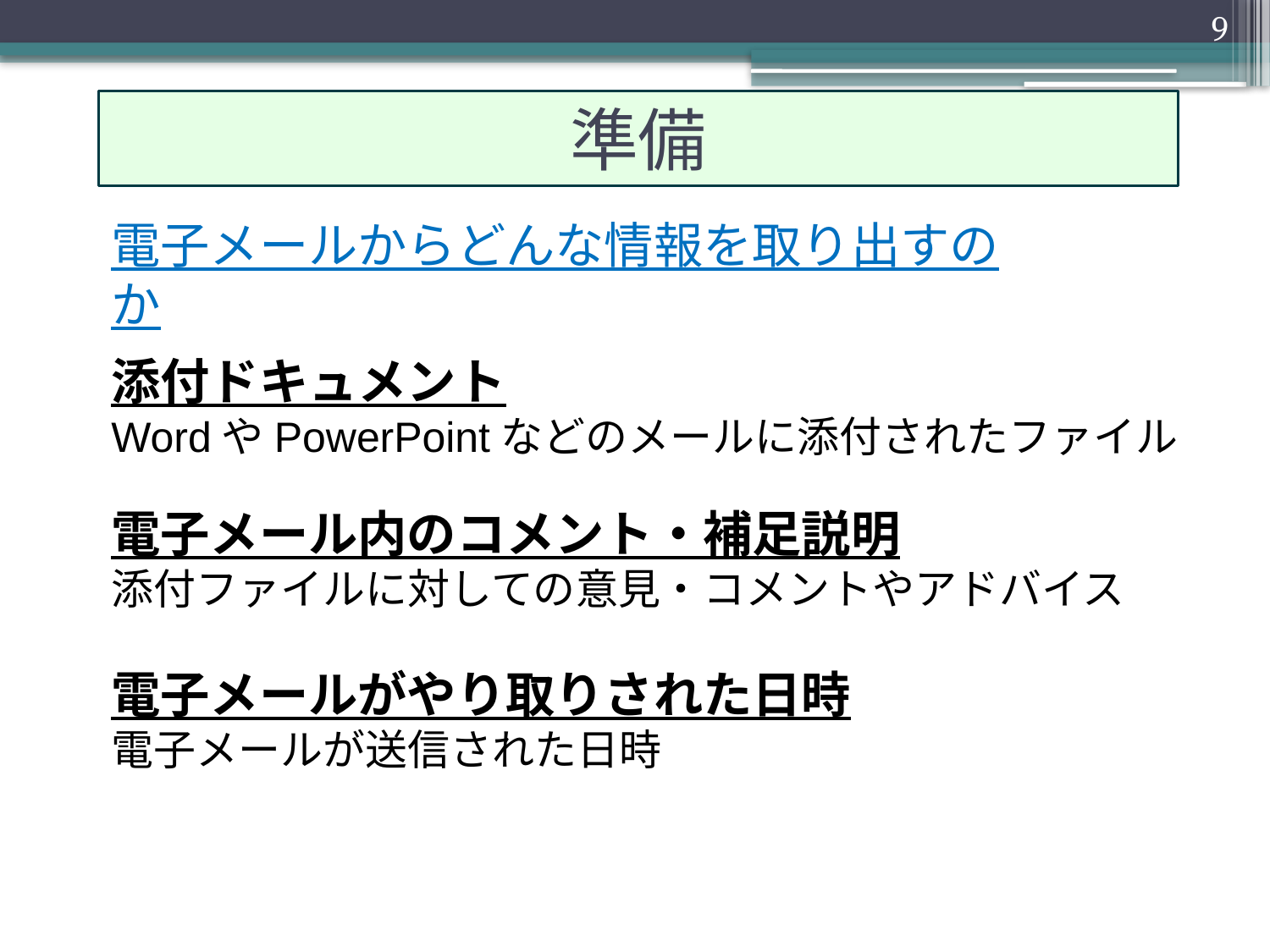

9
準備
電子メールからどんな情報を取り出すのか

添付ドキュメント
WordやPowerPointなどのメールに添付されたファイル

電子メール内のコメント・補足説明
添付ファイルに対しての意見・コメントやアドバイス

電子メールがやり取りされた日時
電子メールが送信された日時